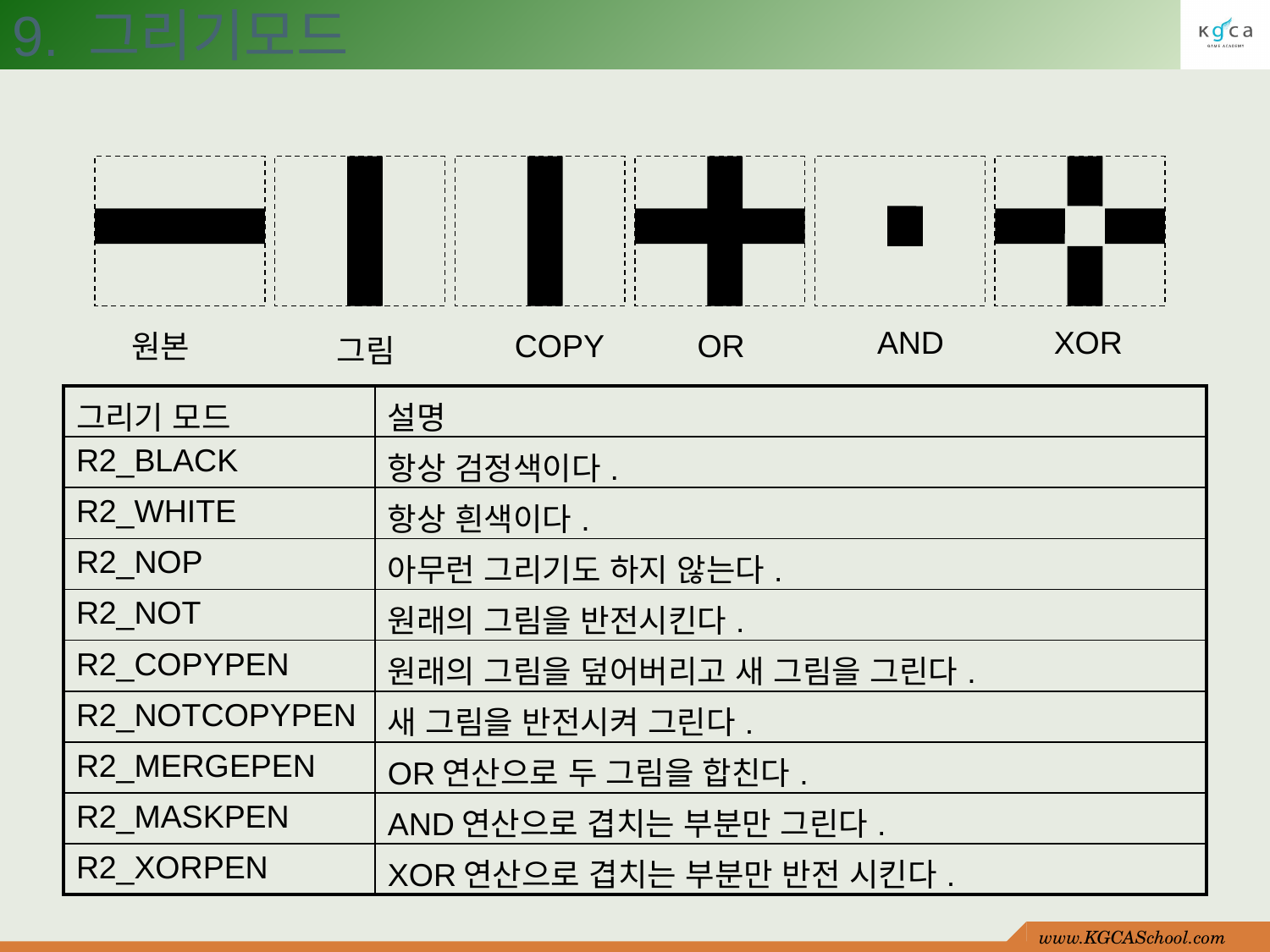

9. 그리기모드

AND
XOR
COPY
OR
원본
그림
| 그리기 모드 | 설명 |
| --- | --- |
| R2\_BLACK | 항상 검정색이다. |
| R2\_WHITE | 항상 흰색이다. |
| R2\_NOP | 아무런 그리기도 하지 않는다. |
| R2\_NOT | 원래의 그림을 반전시킨다. |
| R2\_COPYPEN | 원래의 그림을 덮어버리고 새 그림을 그린다. |
| R2\_NOTCOPYPEN | 새 그림을 반전시켜 그린다. |
| R2\_MERGEPEN | OR연산으로 두 그림을 합친다. |
| R2\_MASKPEN | AND연산으로 겹치는 부분만 그린다. |
| R2\_XORPEN | XOR연산으로 겹치는 부분만 반전 시킨다. |